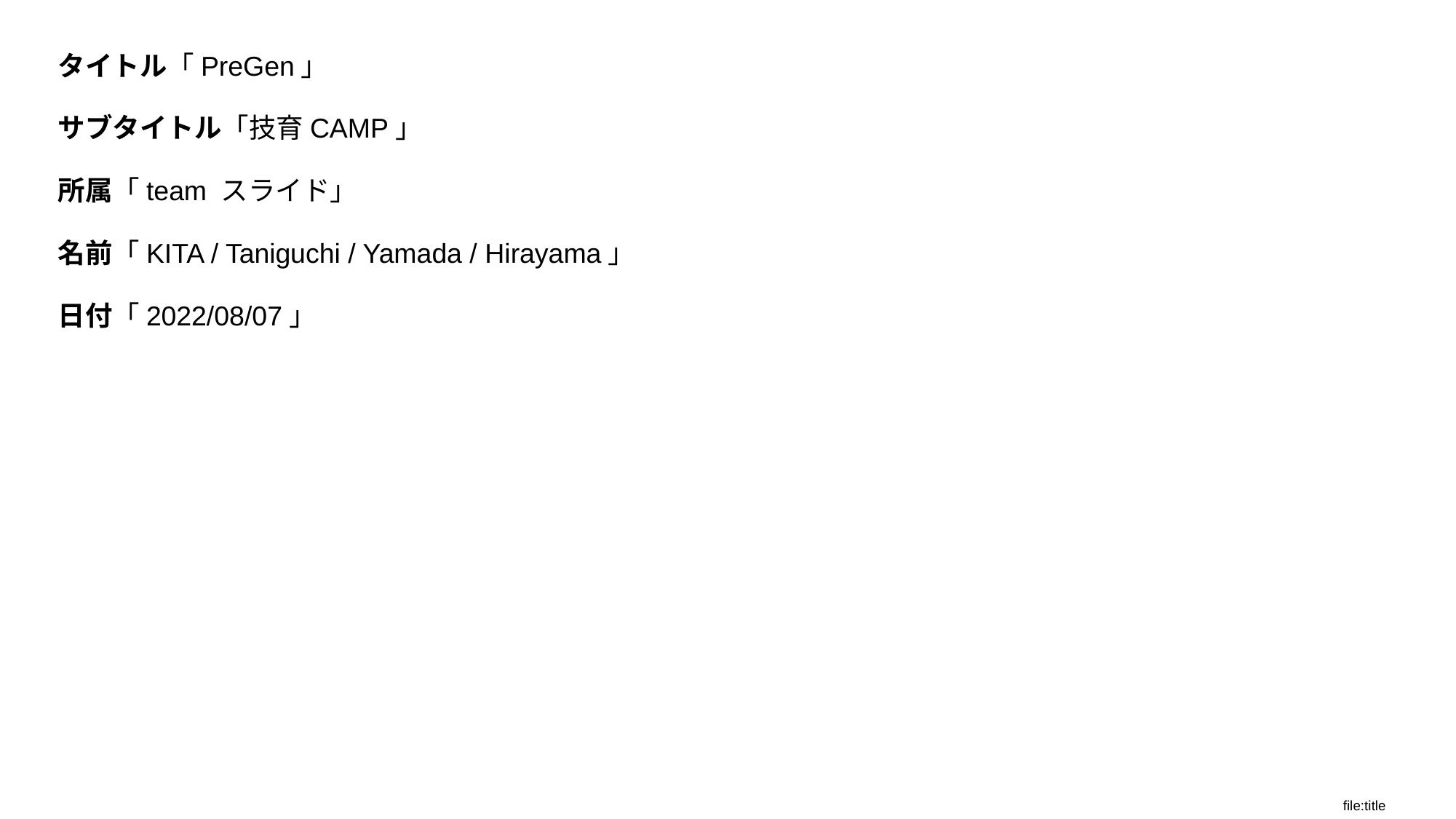

タイトル「PreGen」
サブタイトル「技育CAMP」

所属「team スライド」
名前「KITA / Taniguchi / Yamada / Hirayama」
日付「2022/08/07」
file:title